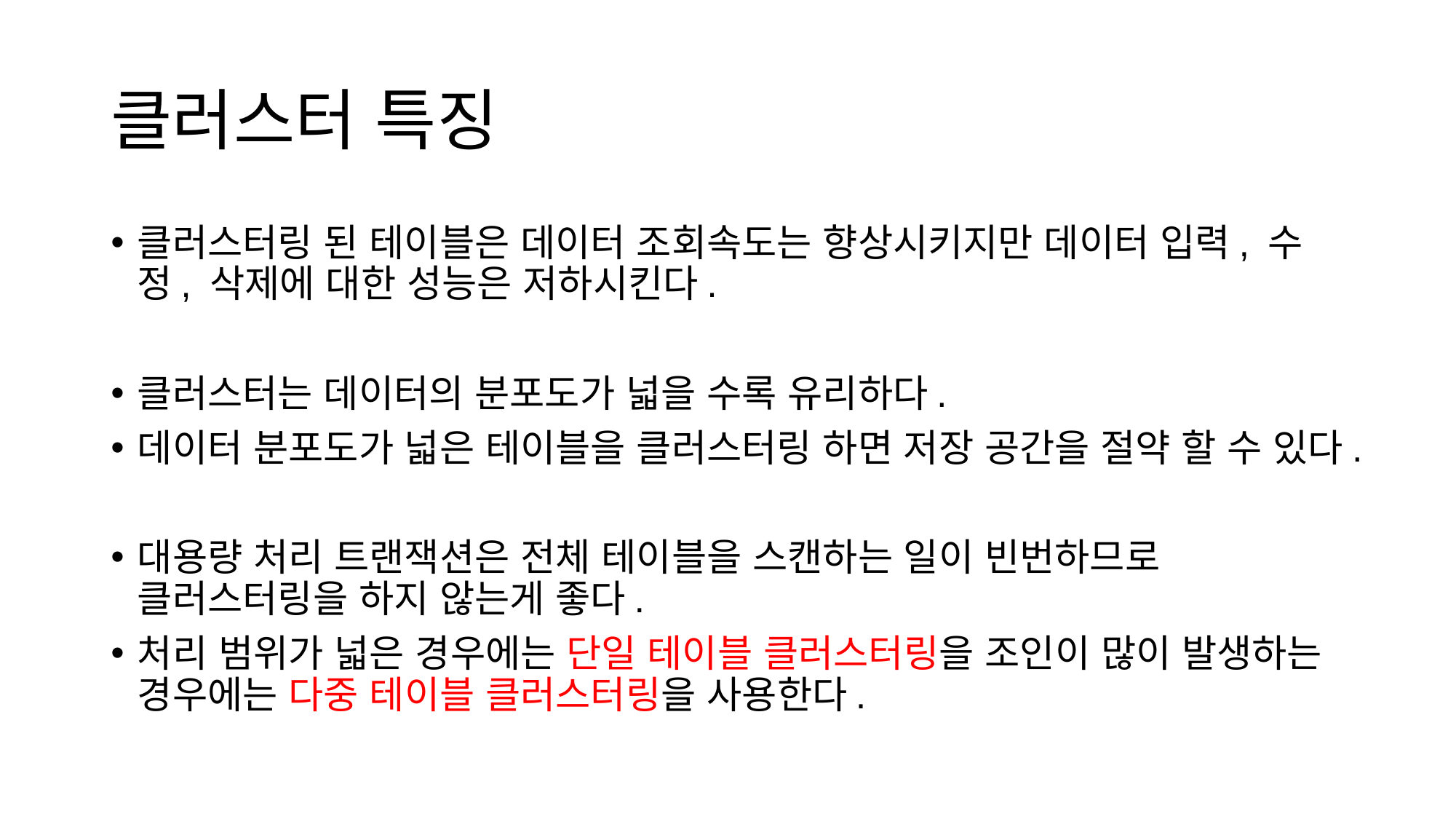

# 클러스터 특징
클러스터링 된 테이블은 데이터 조회속도는 향상시키지만 데이터 입력, 수정, 삭제에 대한 성능은 저하시킨다.

클러스터는 데이터의 분포도가 넓을 수록 유리하다.
데이터 분포도가 넓은 테이블을 클러스터링 하면 저장 공간을 절약 할 수 있다.

대용량 처리 트랜잭션은 전체 테이블을 스캔하는 일이 빈번하므로 클러스터링을 하지 않는게 좋다.
처리 범위가 넓은 경우에는 단일 테이블 클러스터링을 조인이 많이 발생하는 경우에는 다중 테이블 클러스터링을 사용한다.